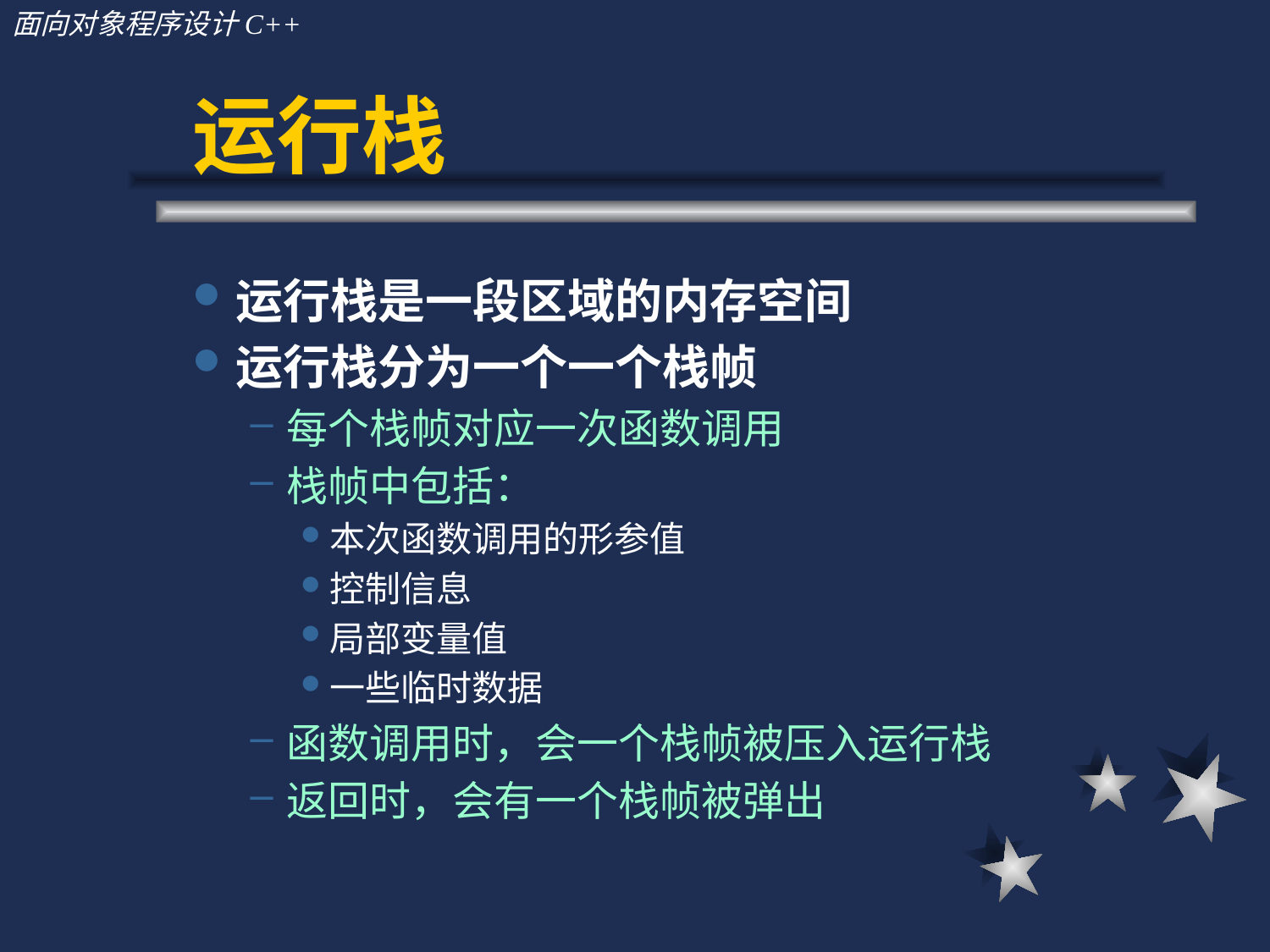

# 运行栈
运行栈是一段区域的内存空间
运行栈分为一个一个栈帧
每个栈帧对应一次函数调用
栈帧中包括：
本次函数调用的形参值
控制信息
局部变量值
一些临时数据
函数调用时，会一个栈帧被压入运行栈
返回时，会有一个栈帧被弹出

6